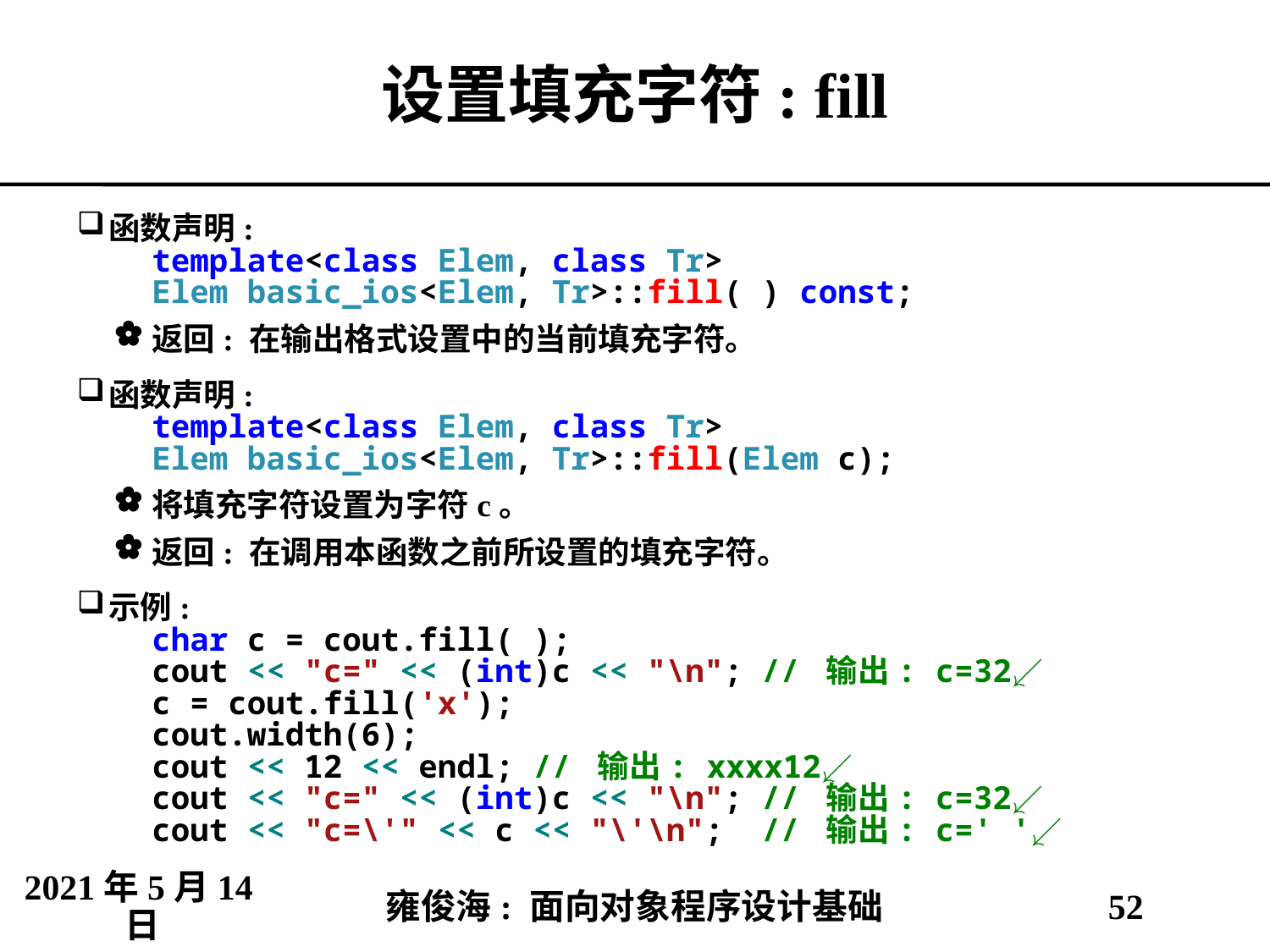

# 设置填充字符: fill

函数声明:
template<class Elem, class Tr>
Elem basic_ios<Elem, Tr>::fill( ) const;
返回: 在输出格式设置中的当前填充字符。
函数声明:
template<class Elem, class Tr>
Elem basic_ios<Elem, Tr>::fill(Elem c);
将填充字符设置为字符c。
返回: 在调用本函数之前所设置的填充字符。
示例:
char c = cout.fill( );
cout << "c=" << (int)c << "\n"; // 输出: c=32↙
c = cout.fill('x');
cout.width(6);
cout << 12 << endl; // 输出: xxxx12↙
cout << "c=" << (int)c << "\n"; // 输出: c=32↙
cout << "c=\'" << c << "\'\n";  // 输出: c=' '↙
2021年5月14日
雍俊海: 面向对象程序设计基础
52